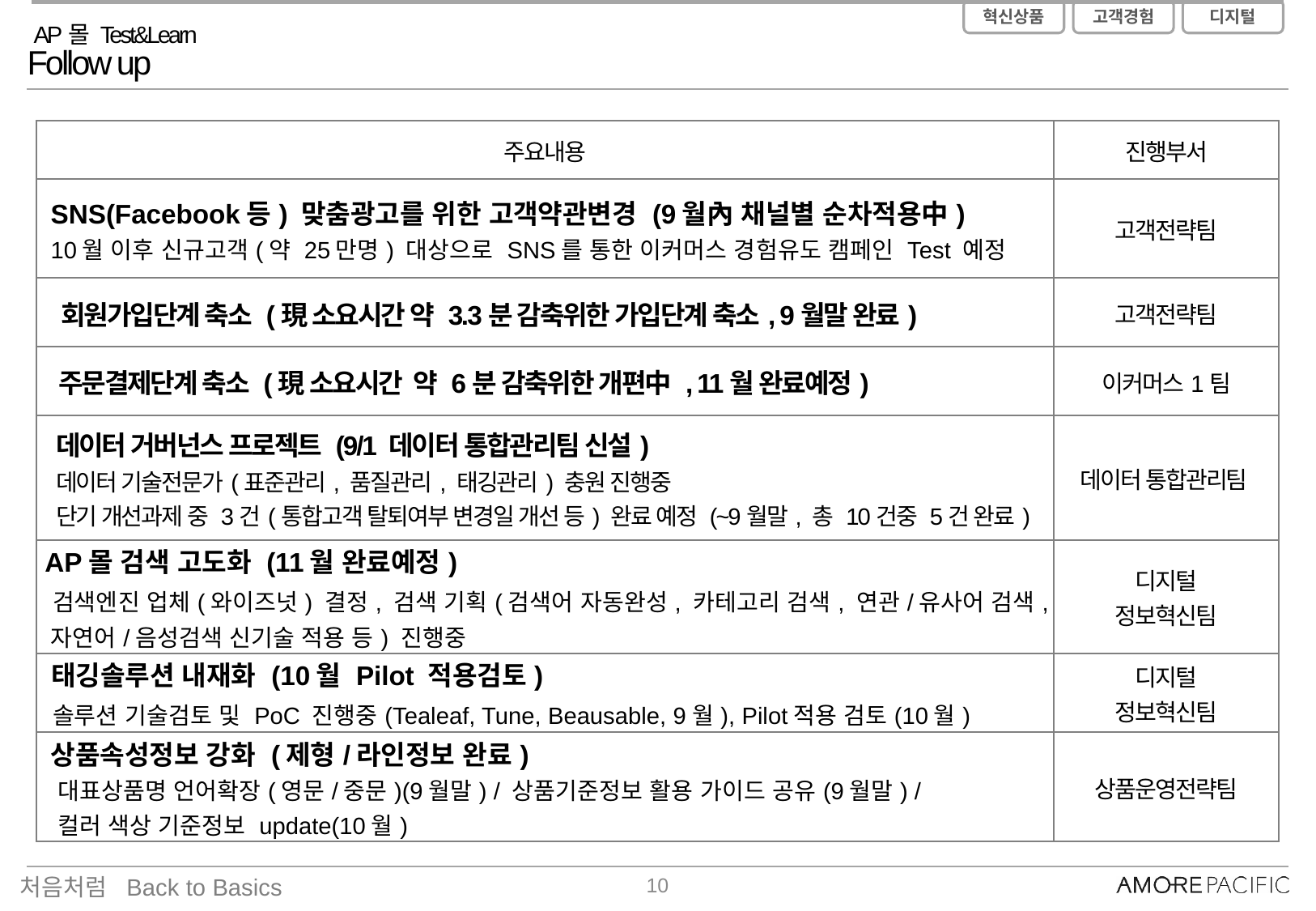

AP몰 Test&Learn
Follow up
| 주요내용 | 진행부서 |
| --- | --- |
| SNS(Facebook등) 맞춤광고를 위한 고객약관변경 (9월內 채널별 순차적용中) 10월 이후 신규고객(약 25만명) 대상으로 SNS를 통한 이커머스 경험유도 캠페인 Test 예정 | 고객전략팀 |
| 회원가입단계 축소 (現 소요시간 약 3.3분 감축위한 가입단계 축소, 9월말 완료) | 고객전략팀 |
| 주문결제단계 축소 (現 소요시간 약 6분 감축위한 개편中 , 11월 완료예정) | 이커머스1팀 |
| 데이터 거버넌스 프로젝트 (9/1 데이터 통합관리팀 신설) 데이터 기술전문가(표준관리, 품질관리, 태깅관리) 충원 진행중 단기 개선과제 중 3건(통합고객 탈퇴여부 변경일 개선 등) 완료 예정 (~9월말, 총 10건중 5건 완료) | 데이터 통합관리팀 |
| AP몰 검색 고도화 (11월 완료예정) 검색엔진 업체(와이즈넛) 결정, 검색 기획(검색어 자동완성, 카테고리 검색, 연관/유사어 검색, 자연어/음성검색 신기술 적용 등) 진행중 | 디지털 정보혁신팀 |
| 태깅솔루션 내재화 (10월 Pilot 적용검토) 솔루션 기술검토 및 PoC 진행중(Tealeaf, Tune, Beausable, 9월), Pilot적용 검토(10월) | 디지털 정보혁신팀 |
| 상품속성정보 강화 (제형/라인정보 완료) 대표상품명 언어확장(영문/중문)(9월말) / 상품기준정보 활용 가이드 공유(9월말) / 컬러 색상 기준정보 update(10월) | 상품운영전략팀 |
10